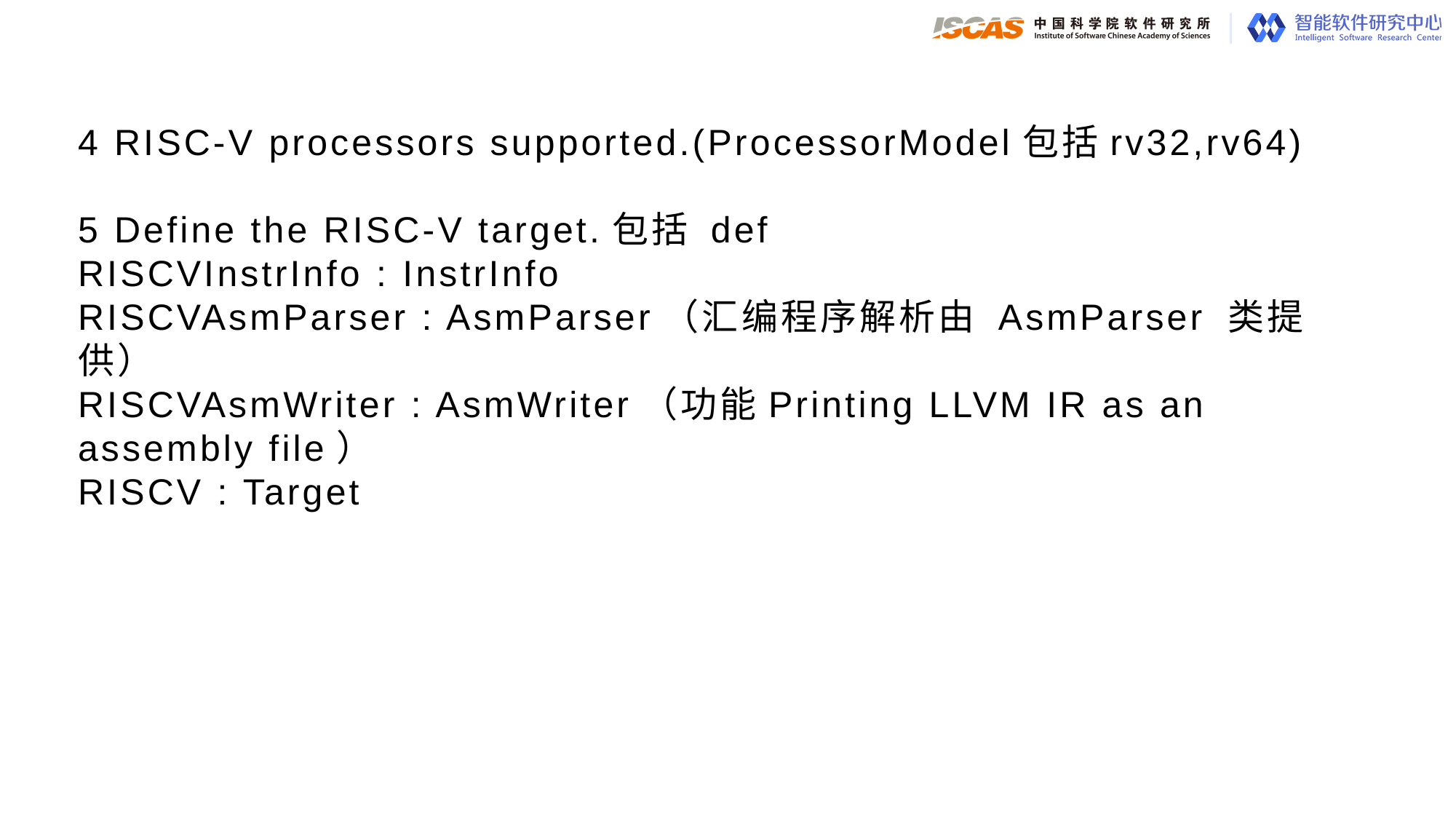

4 RISC-V processors supported.(ProcessorModel包括rv32,rv64)

5 Define the RISC-V target.包括 def
RISCVInstrInfo : InstrInfo
RISCVAsmParser : AsmParser（汇编程序解析由 AsmParser 类提供）
RISCVAsmWriter : AsmWriter（功能Printing LLVM IR as an assembly file）
RISCV : Target